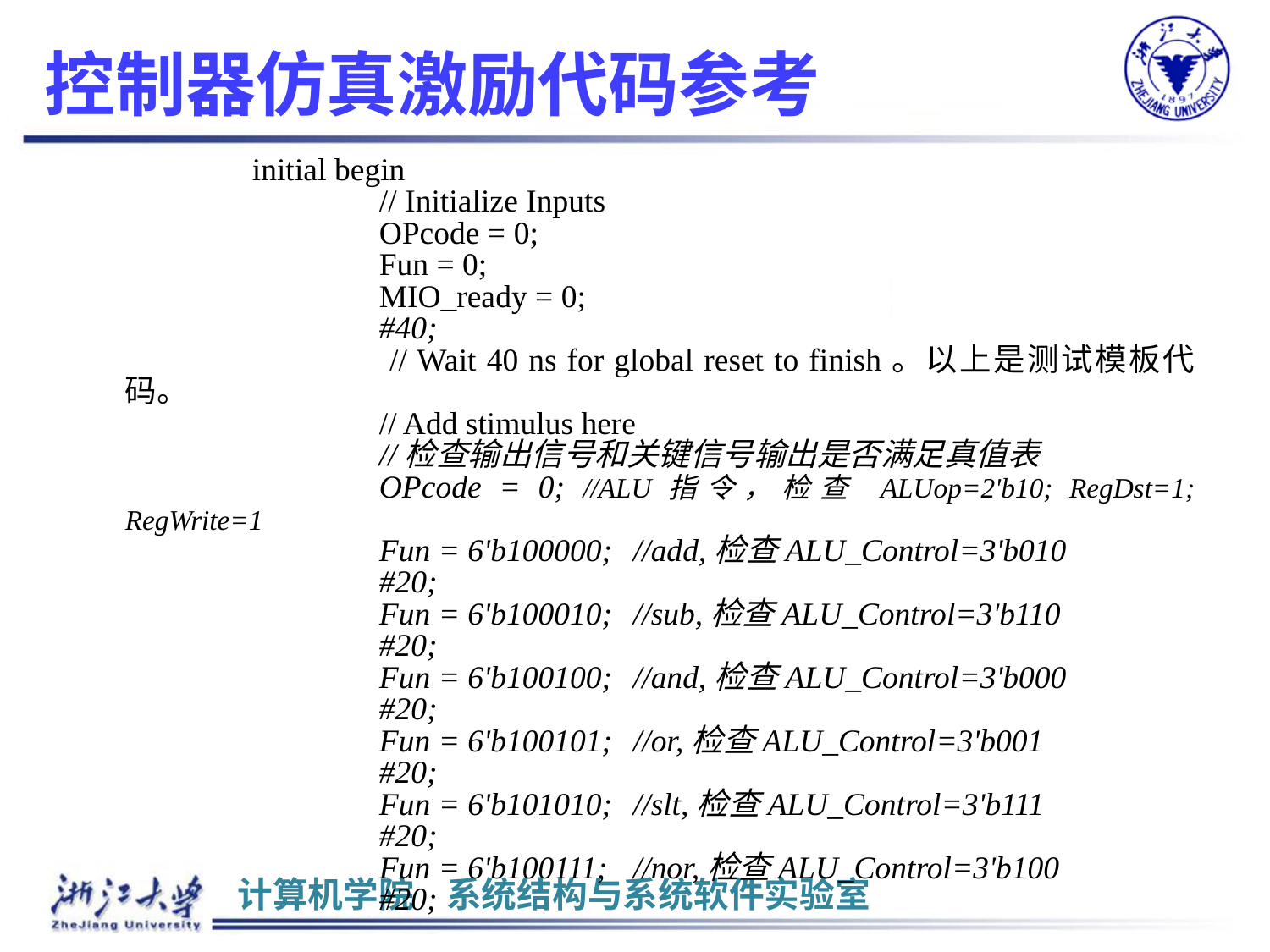

# 控制器仿真激励代码参考
	initial begin
		// Initialize Inputs
		OPcode = 0;
		Fun = 0;
		MIO_ready = 0;
		#40;
		 // Wait 40 ns for global reset to finish。以上是测试模板代码。
		// Add stimulus here
		//检查输出信号和关键信号输出是否满足真值表
		OPcode = 0; //ALU指令，检查 ALUop=2'b10; RegDst=1; RegWrite=1
		Fun = 6'b100000;	//add,检查ALU_Control=3'b010
		#20;
		Fun = 6'b100010;	//sub,检查ALU_Control=3'b110
		#20;
		Fun = 6'b100100;	//and,检查ALU_Control=3'b000
		#20;
		Fun = 6'b100101;	//or,检查ALU_Control=3'b001
		#20;
		Fun = 6'b101010;	//slt,检查ALU_Control=3'b111
		#20;
		Fun = 6'b100111;	//nor,检查ALU_Control=3'b100
		#20;